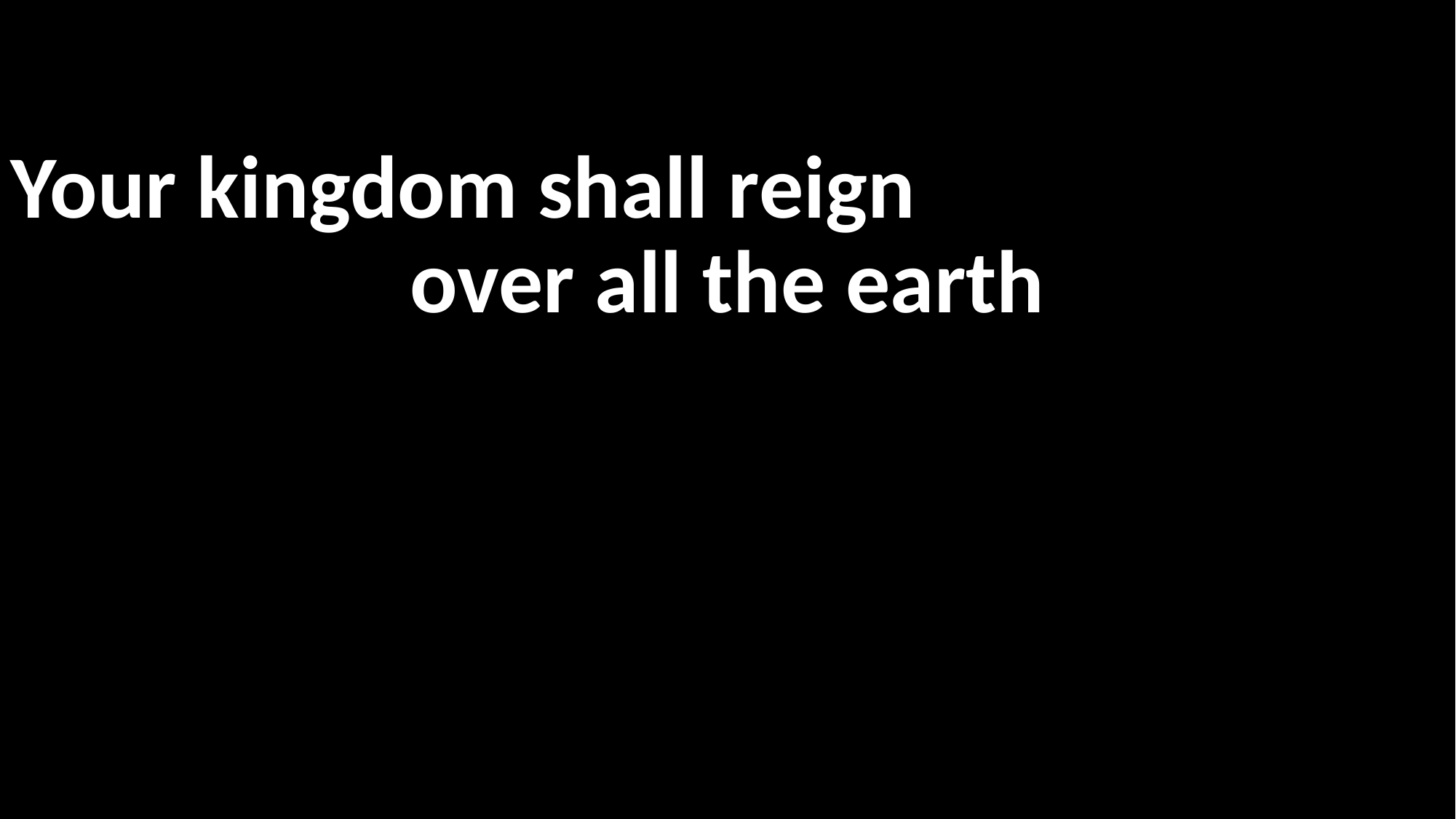

Your kingdom shall reign
over all the earth
열방에 주의 나라 임하네